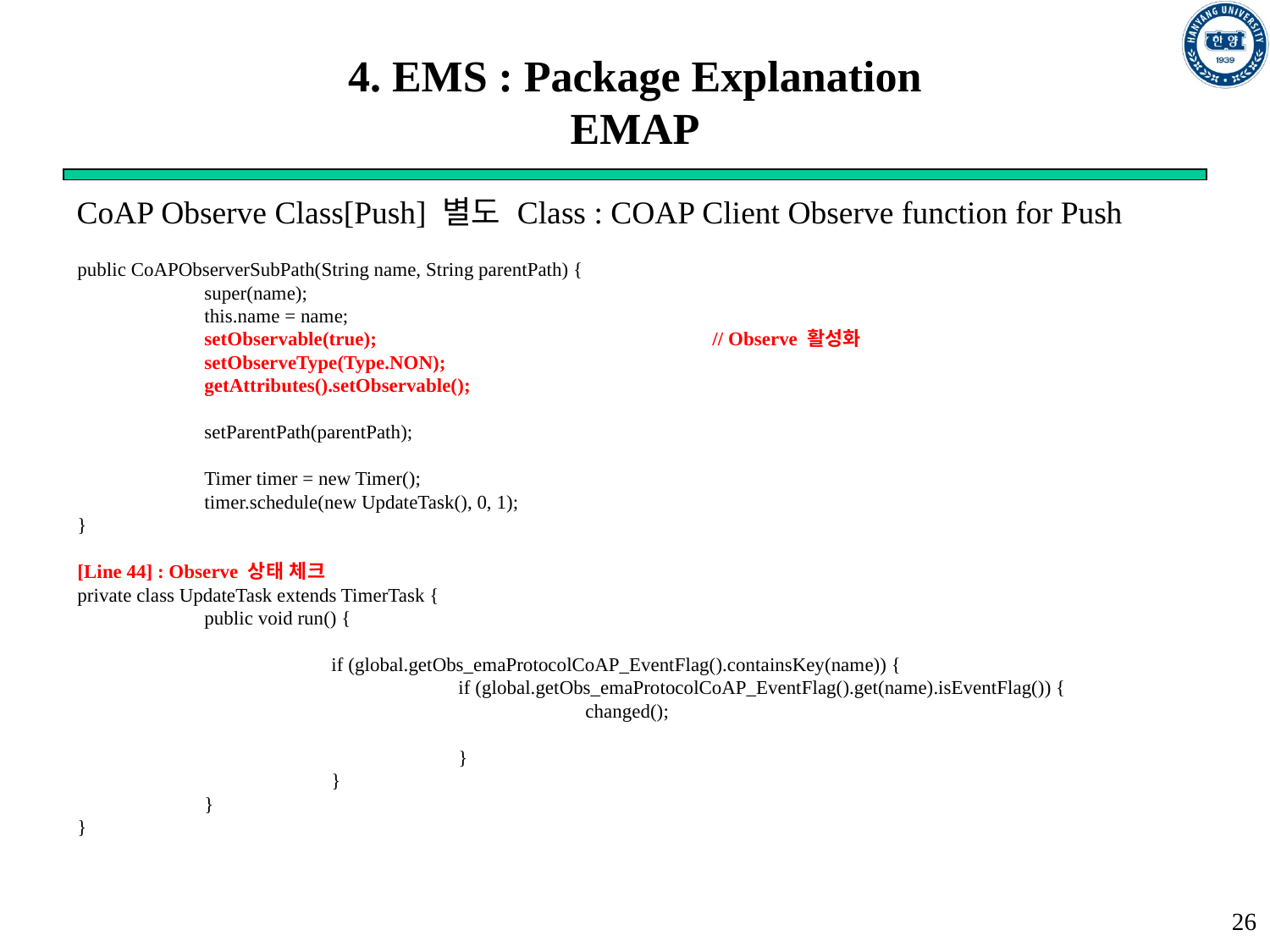

# 4. EMS : Package Explanation EMAP
CoAP Observe Class[Push] 별도 Class : COAP Client Observe function for Push
public CoAPObserverSubPath(String name, String parentPath) {
	super(name);
	this.name = name;
	setObservable(true);			// Observe 활성화
	setObserveType(Type.NON);
	getAttributes().setObservable();

	setParentPath(parentPath);

	Timer timer = new Timer();
	timer.schedule(new UpdateTask(), 0, 1);
}

[Line 44] : Observe 상태 체크
private class UpdateTask extends TimerTask {
	public void run() {

		if (global.getObs_emaProtocolCoAP_EventFlag().containsKey(name)) {
			if (global.getObs_emaProtocolCoAP_EventFlag().get(name).isEventFlag()) {
				changed();

			}
		}
	}
}

26